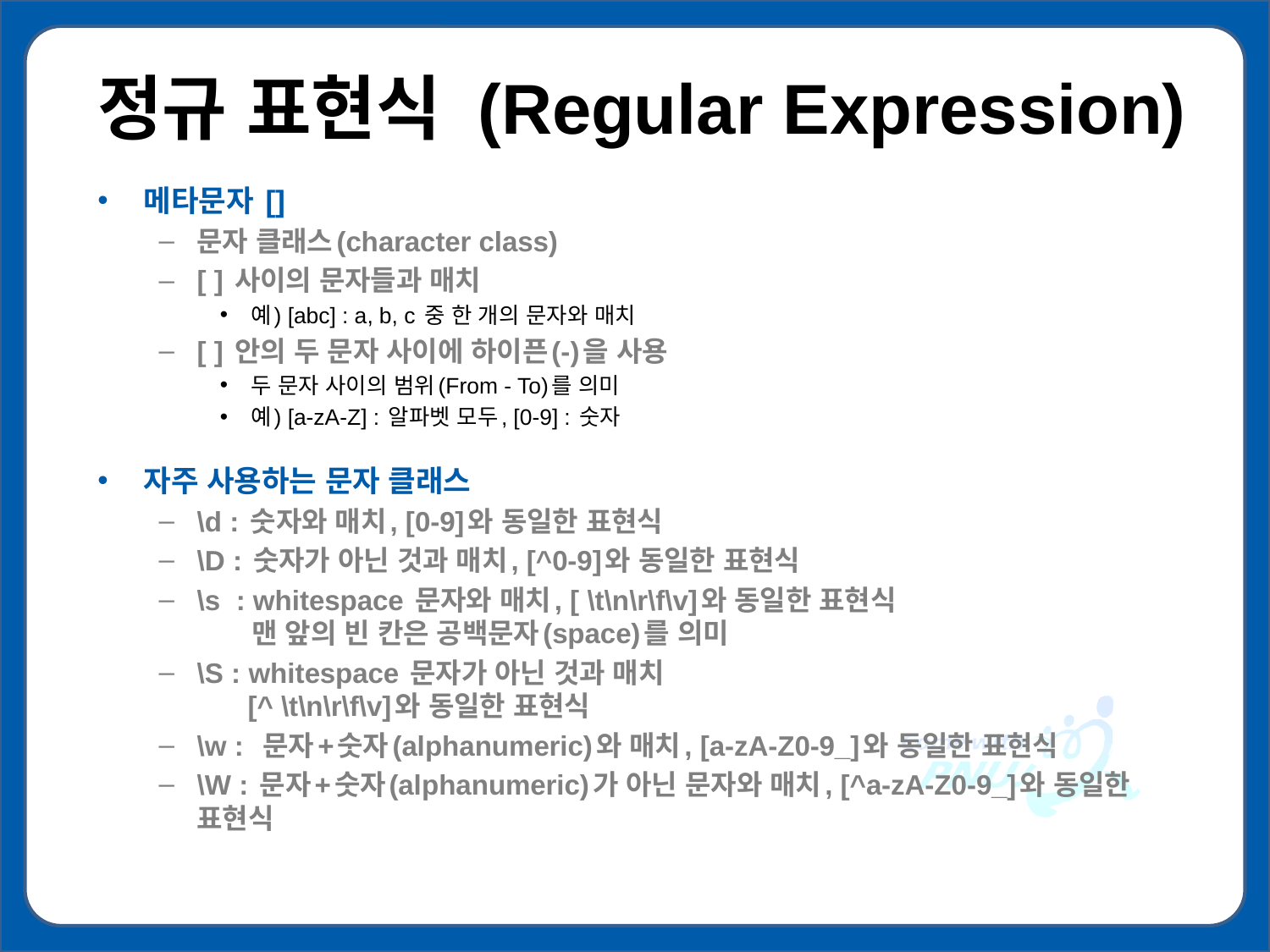

# 정규 표현식 (Regular Expression)
메타문자 []
문자 클래스(character class)
[ ] 사이의 문자들과 매치
예) [abc] : a, b, c 중 한 개의 문자와 매치
[ ] 안의 두 문자 사이에 하이픈(-)을 사용
두 문자 사이의 범위(From - To)를 의미
예) [a-zA-Z] : 알파벳 모두, [0-9] : 숫자
자주 사용하는 문자 클래스
\d : 숫자와 매치, [0-9]와 동일한 표현식
\D : 숫자가 아닌 것과 매치, [^0-9]와 동일한 표현식
\s  : whitespace 문자와 매치, [ \t\n\r\f\v]와 동일한 표현식
       맨 앞의 빈 칸은 공백문자(space)를 의미
\S : whitespace 문자가 아닌 것과 매치
      [^ \t\n\r\f\v]와 동일한 표현식
\w :  문자+숫자(alphanumeric)와 매치, [a-zA-Z0-9_]와 동일한 표현식
\W : 문자+숫자(alphanumeric)가 아닌 문자와 매치, [^a-zA-Z0-9_]와 동일한 표현식